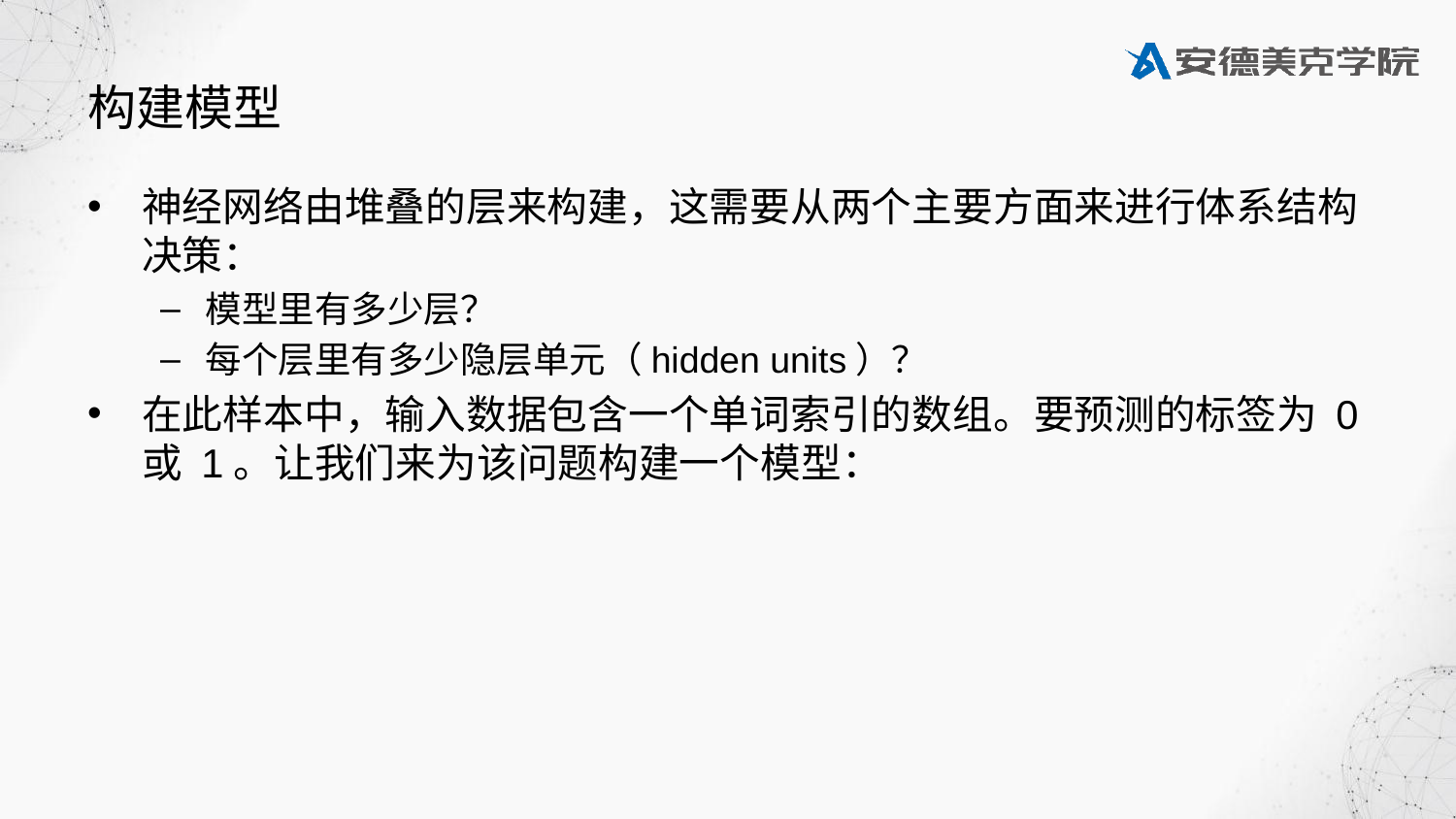

# 构建模型
神经网络由堆叠的层来构建，这需要从两个主要方面来进行体系结构决策：
模型里有多少层？
每个层里有多少隐层单元（hidden units）？
在此样本中，输入数据包含一个单词索引的数组。要预测的标签为 0 或 1。让我们来为该问题构建一个模型：